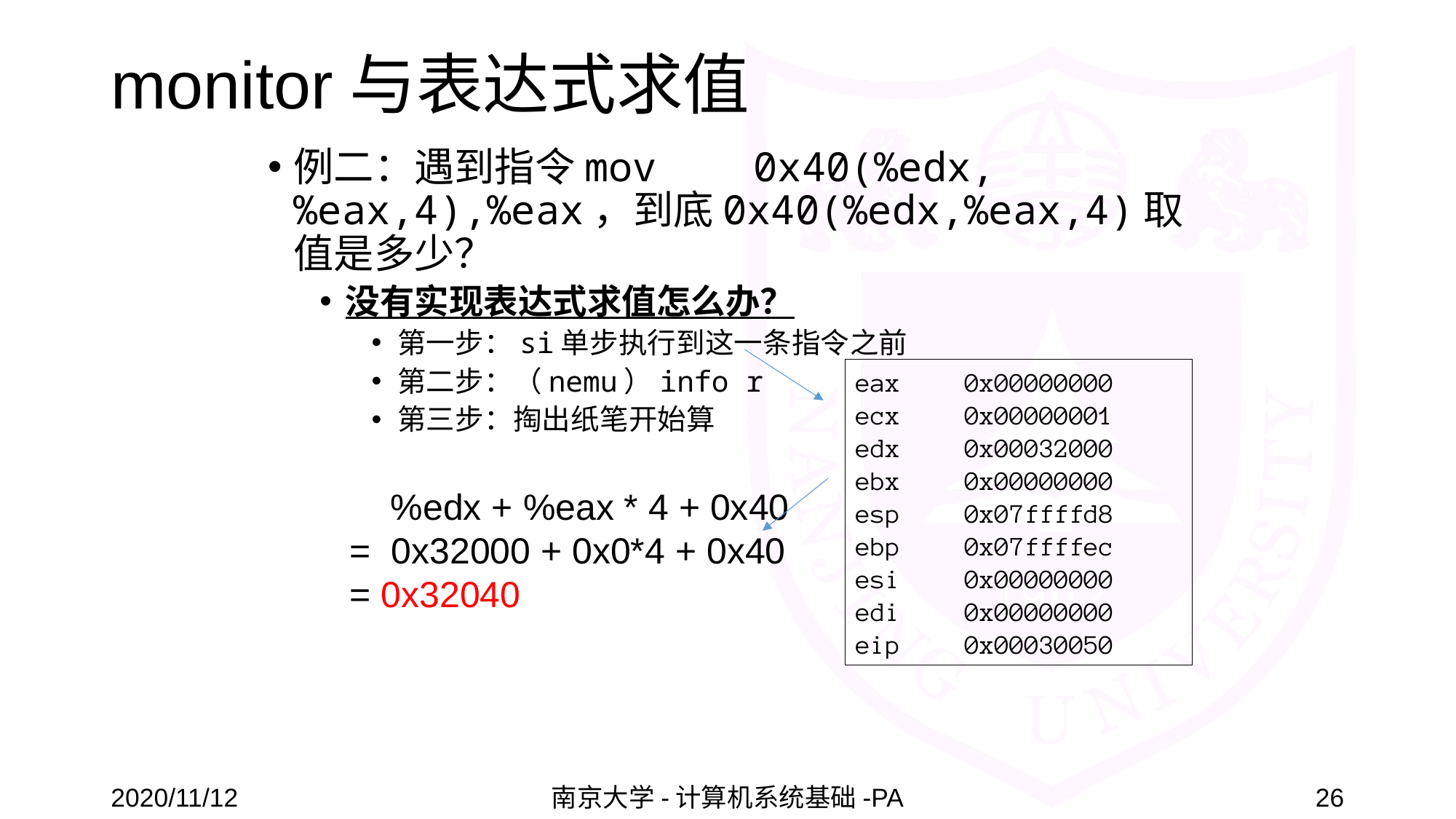

# monitor与表达式求值
例二：遇到指令mov    0x40(%edx,%eax,4),%eax，到底0x40(%edx,%eax,4)取值是多少？
没有实现表达式求值怎么办？
第一步：si单步执行到这一条指令之前
第二步：（nemu）info r
第三步：掏出纸笔开始算

eax	0x00000000
ecx	0x00000001
edx	0x00032000
ebx	0x00000000
esp	0x07ffffd8
ebp	0x07ffffec
esi	0x00000000
edi	0x00000000
eip	0x00030050
    %edx + %eax * 4 + 0x40
=  0x32000 + 0x0*4 + 0x40
= 0x32040
2020/11/12
南京大学-计算机系统基础-PA
26